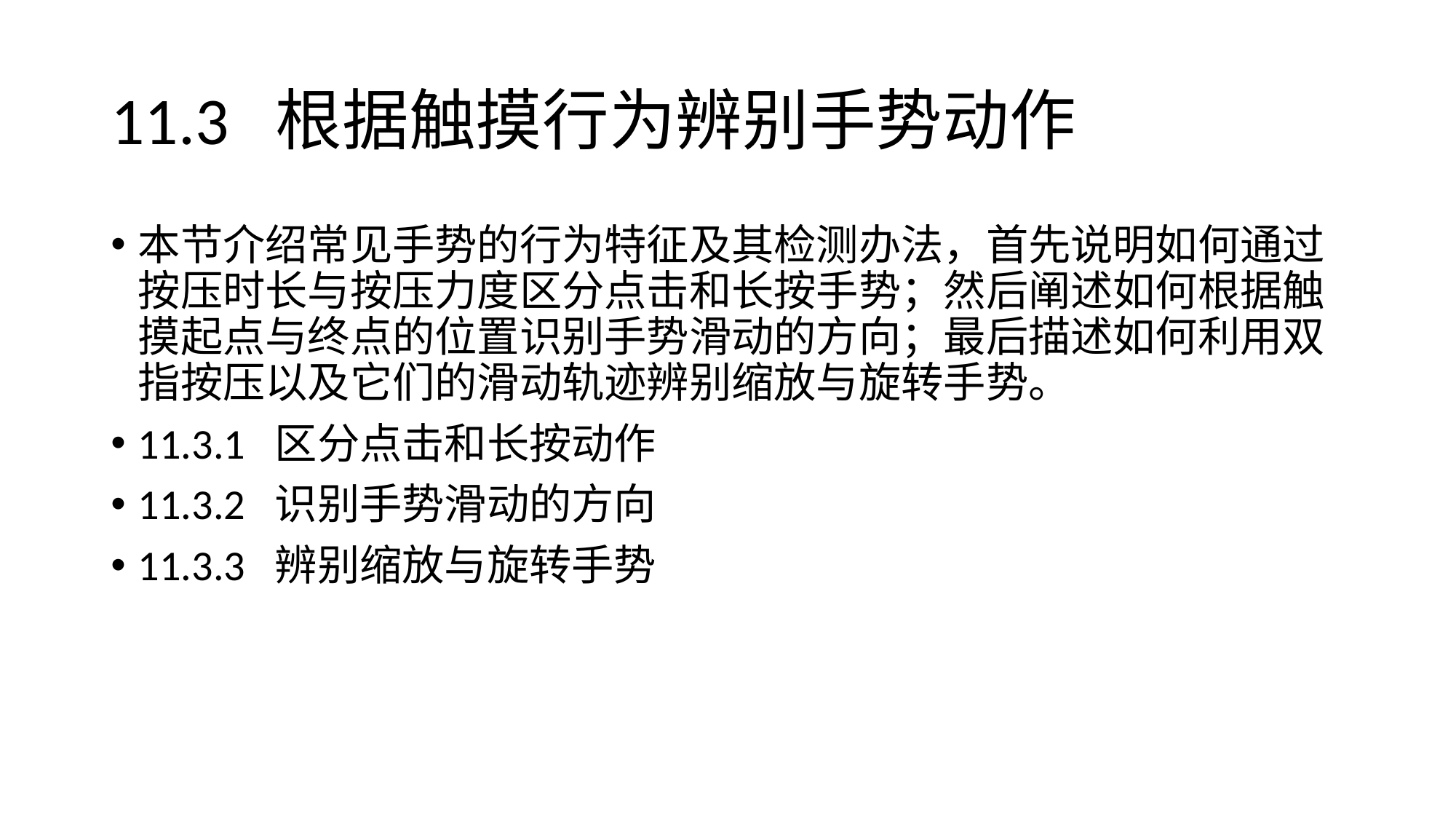

# 11.3  根据触摸行为辨别手势动作
本节介绍常见手势的行为特征及其检测办法，首先说明如何通过按压时长与按压力度区分点击和长按手势；然后阐述如何根据触摸起点与终点的位置识别手势滑动的方向；最后描述如何利用双指按压以及它们的滑动轨迹辨别缩放与旋转手势。
11.3.1  区分点击和长按动作
11.3.2  识别手势滑动的方向
11.3.3  辨别缩放与旋转手势